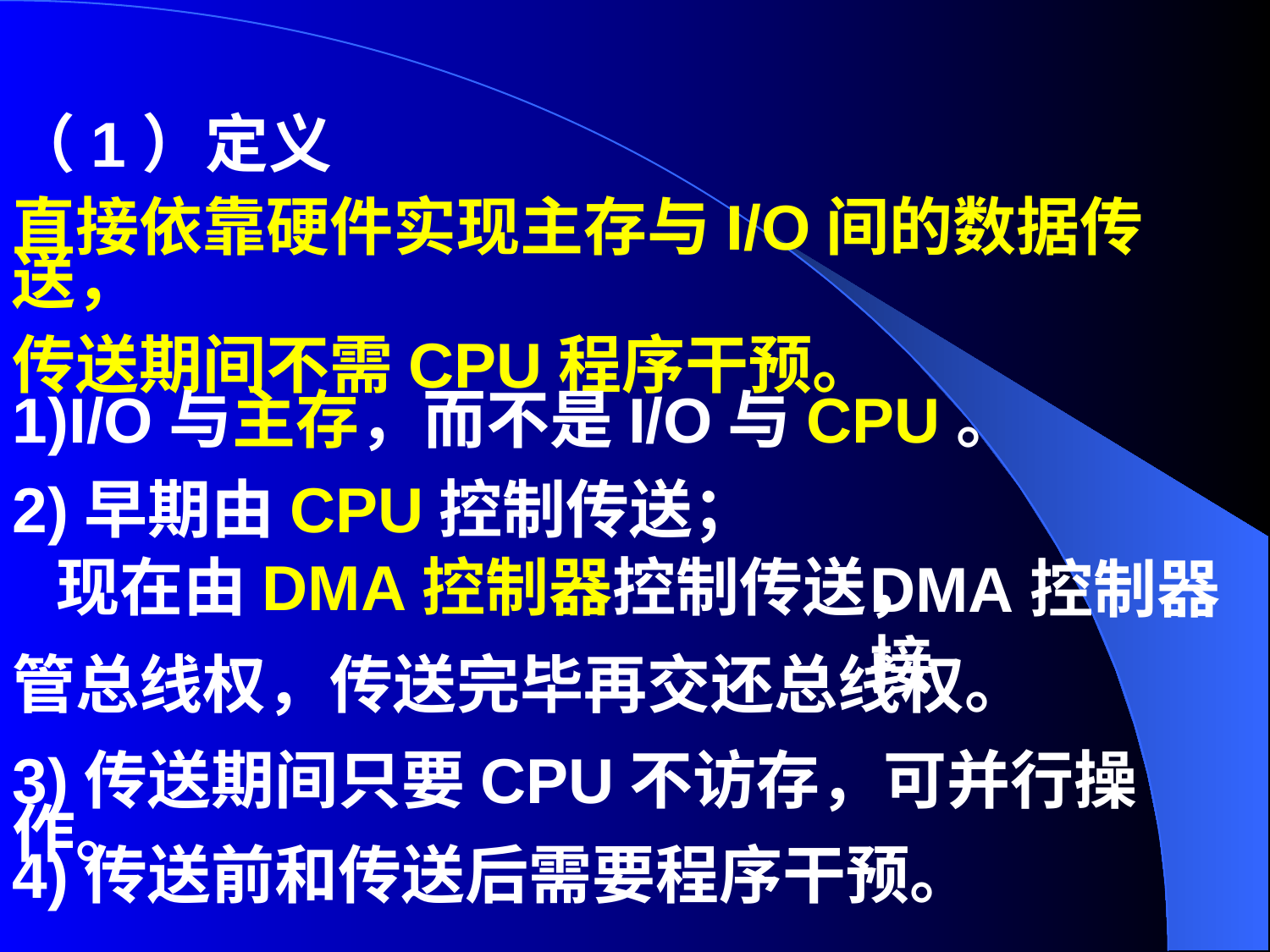

（1）定义
直接依靠硬件实现主存与I/O间的数据传送，
传送期间不需CPU程序干预。
1)I/O与主存，而不是I/O与CPU。
2)早期由CPU控制传送；
  现在由DMA控制器控制传送，
DMA控制器接
管总线权，
传送完毕再交还总线权。
3)传送期间只要CPU不访存，可并行操作。
4)传送前和传送后需要程序干预。